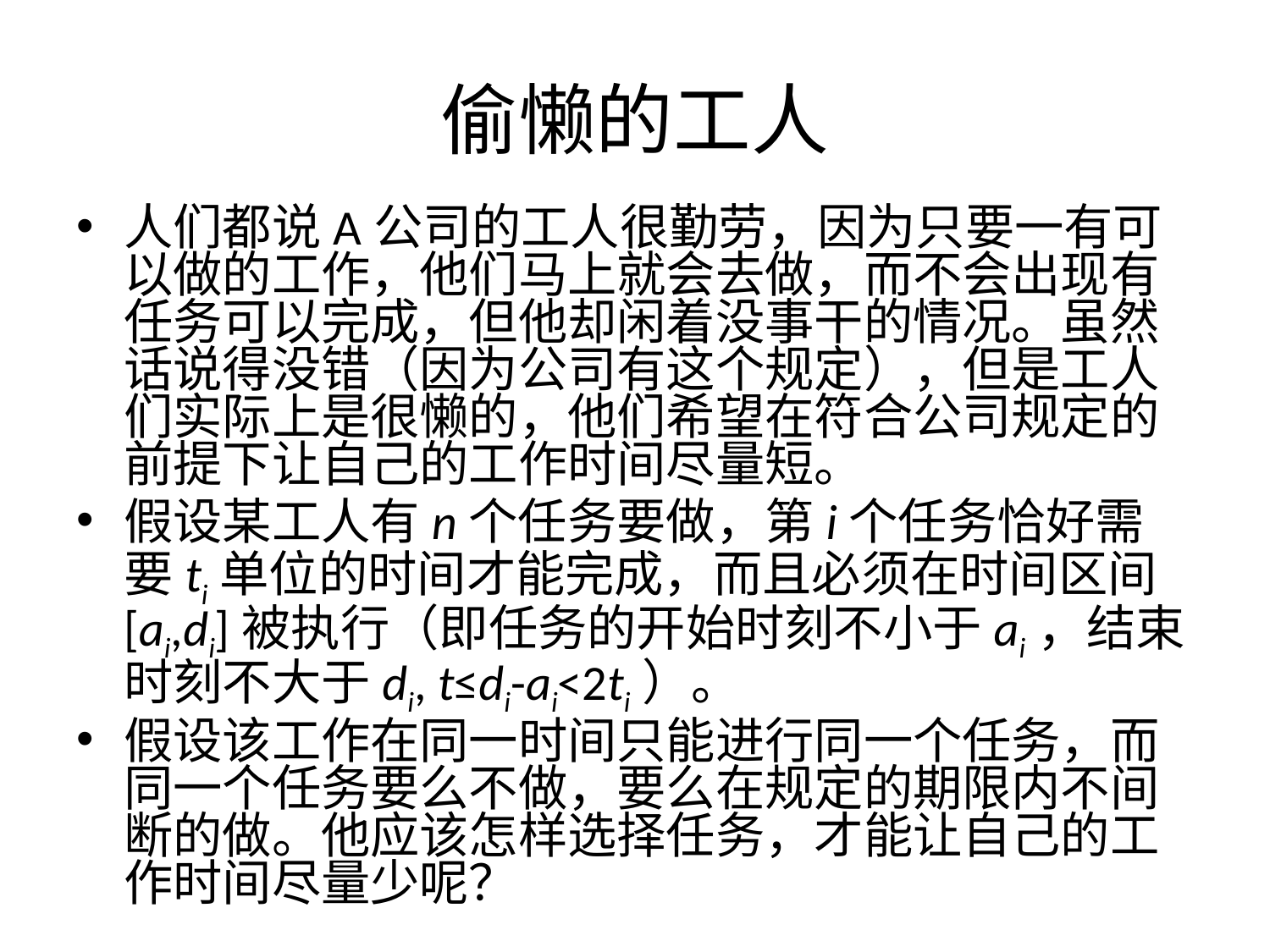

# 偷懒的工人
人们都说A公司的工人很勤劳，因为只要一有可以做的工作，他们马上就会去做，而不会出现有任务可以完成，但他却闲着没事干的情况。虽然话说得没错（因为公司有这个规定），但是工人们实际上是很懒的，他们希望在符合公司规定的前提下让自己的工作时间尽量短。
假设某工人有n个任务要做，第i个任务恰好需要ti单位的时间才能完成，而且必须在时间区间[ai,di]被执行（即任务的开始时刻不小于ai，结束时刻不大于di, t≤di-ai<2ti）。
假设该工作在同一时间只能进行同一个任务，而同一个任务要么不做，要么在规定的期限内不间断的做。他应该怎样选择任务，才能让自己的工作时间尽量少呢？